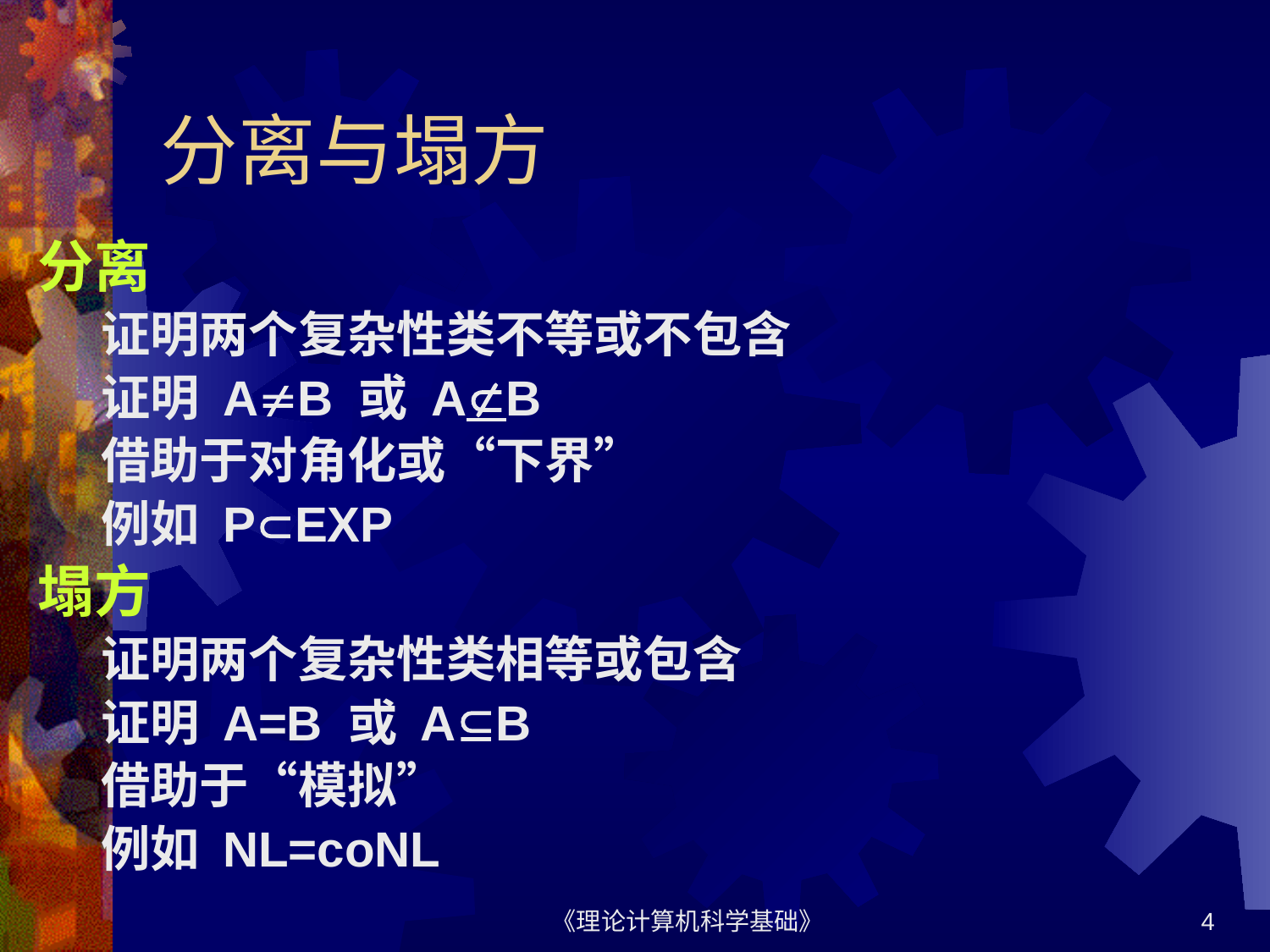

# 分离与塌方
分离
证明两个复杂性类不等或不包含
证明 A≠B 或 A⊄B
借助于对角化或“下界”
例如 P⊂EXP
塌方
证明两个复杂性类相等或包含
证明 A=B 或 A⊆B
借助于“模拟”
例如 NL=coNL
《理论计算机科学基础》
4